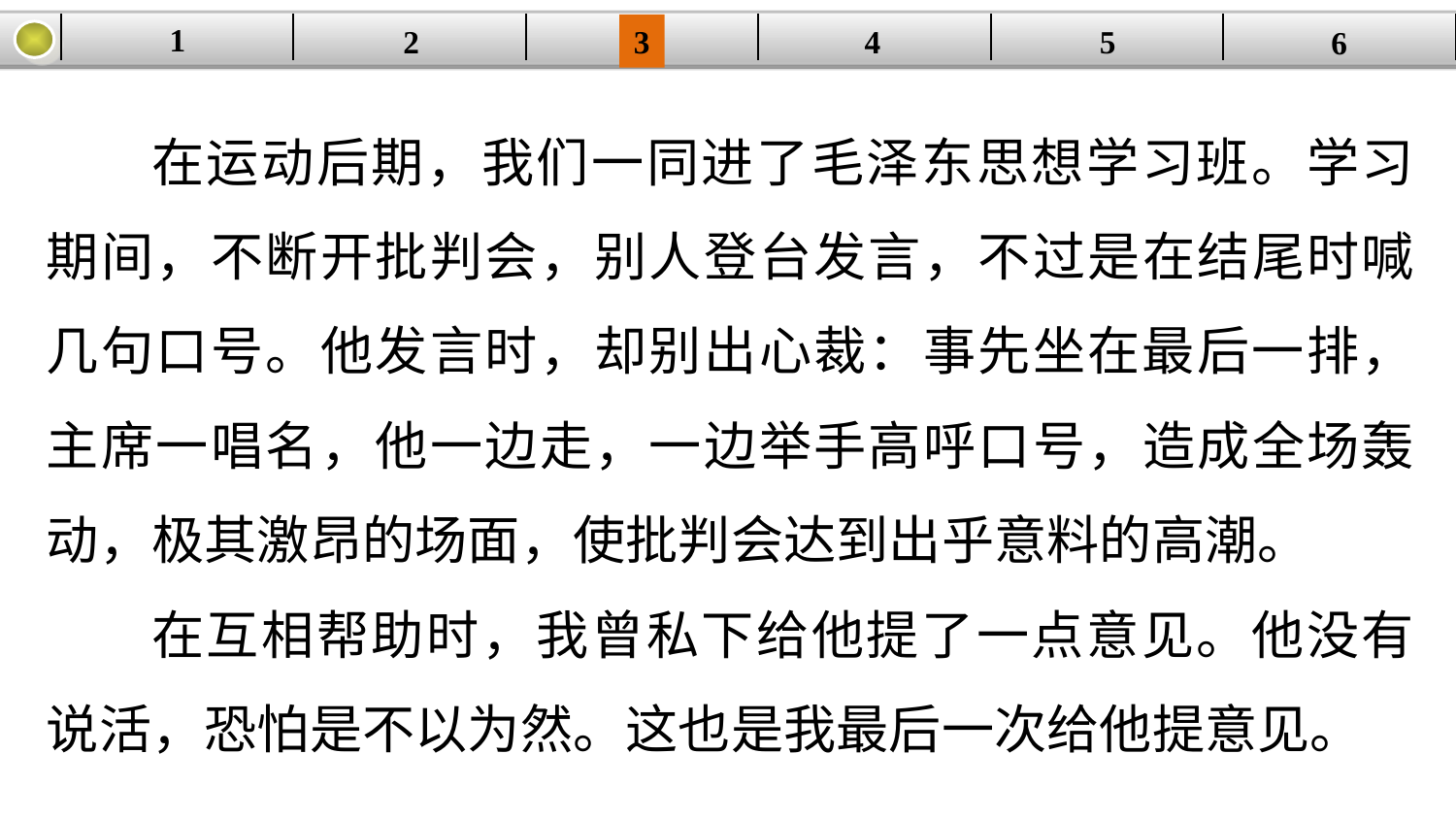

1
|  |  |  |  |  |  |
| --- | --- | --- | --- | --- | --- |
2
3
4
5
6

在运动后期，我们一同进了毛泽东思想学习班。学习期间，不断开批判会，别人登台发言，不过是在结尾时喊几句口号。他发言时，却别出心裁：事先坐在最后一排，主席一唱名，他一边走，一边举手高呼口号，造成全场轰动，极其激昂的场面，使批判会达到出乎意料的高潮。
在互相帮助时，我曾私下给他提了一点意见。他没有说活，恐怕是不以为然。这也是我最后一次给他提意见。